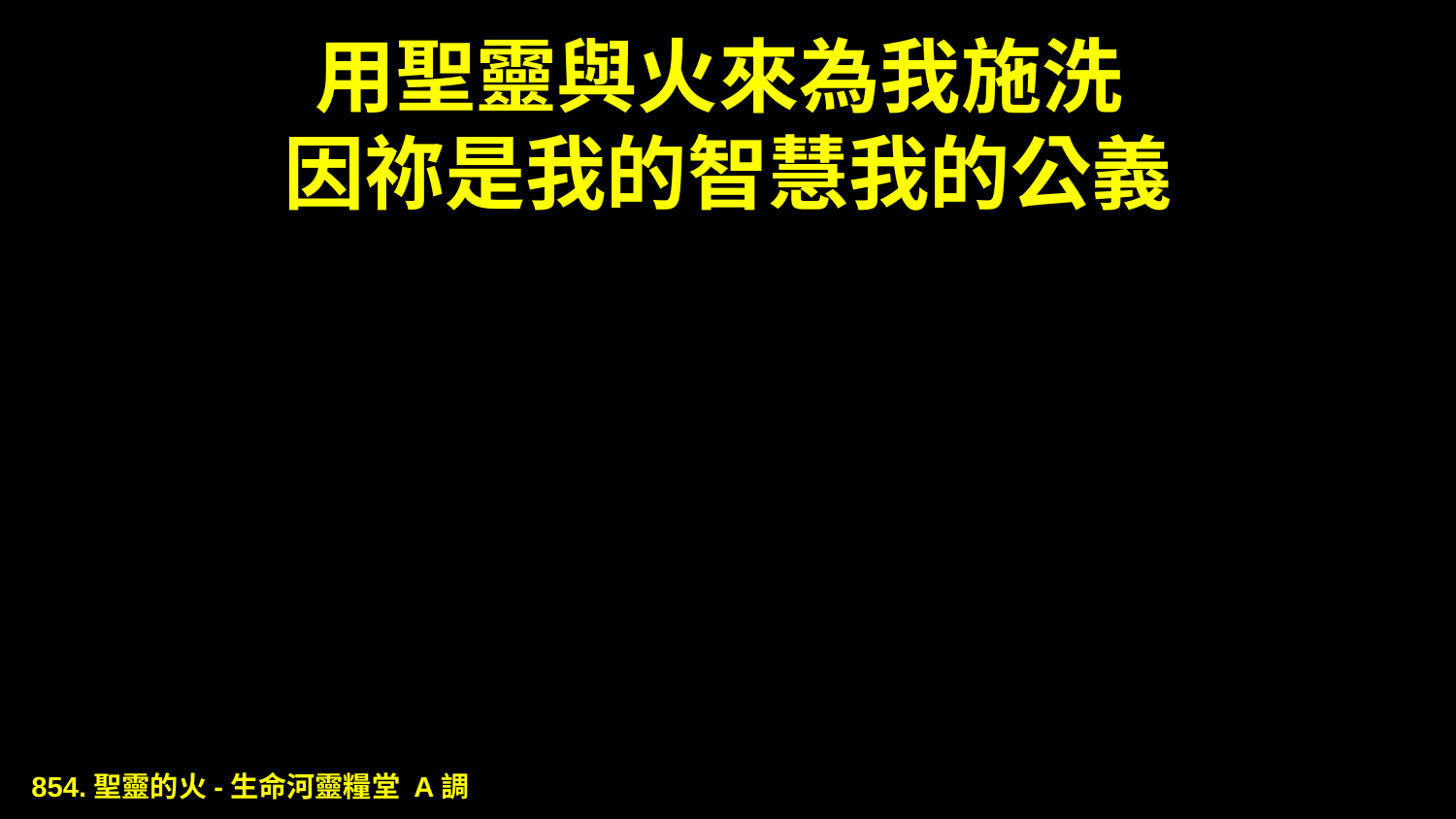

# 用聖靈與火來為我施洗 因祢是我的智慧我的公義
854.聖靈的火-生命河靈糧堂 A調